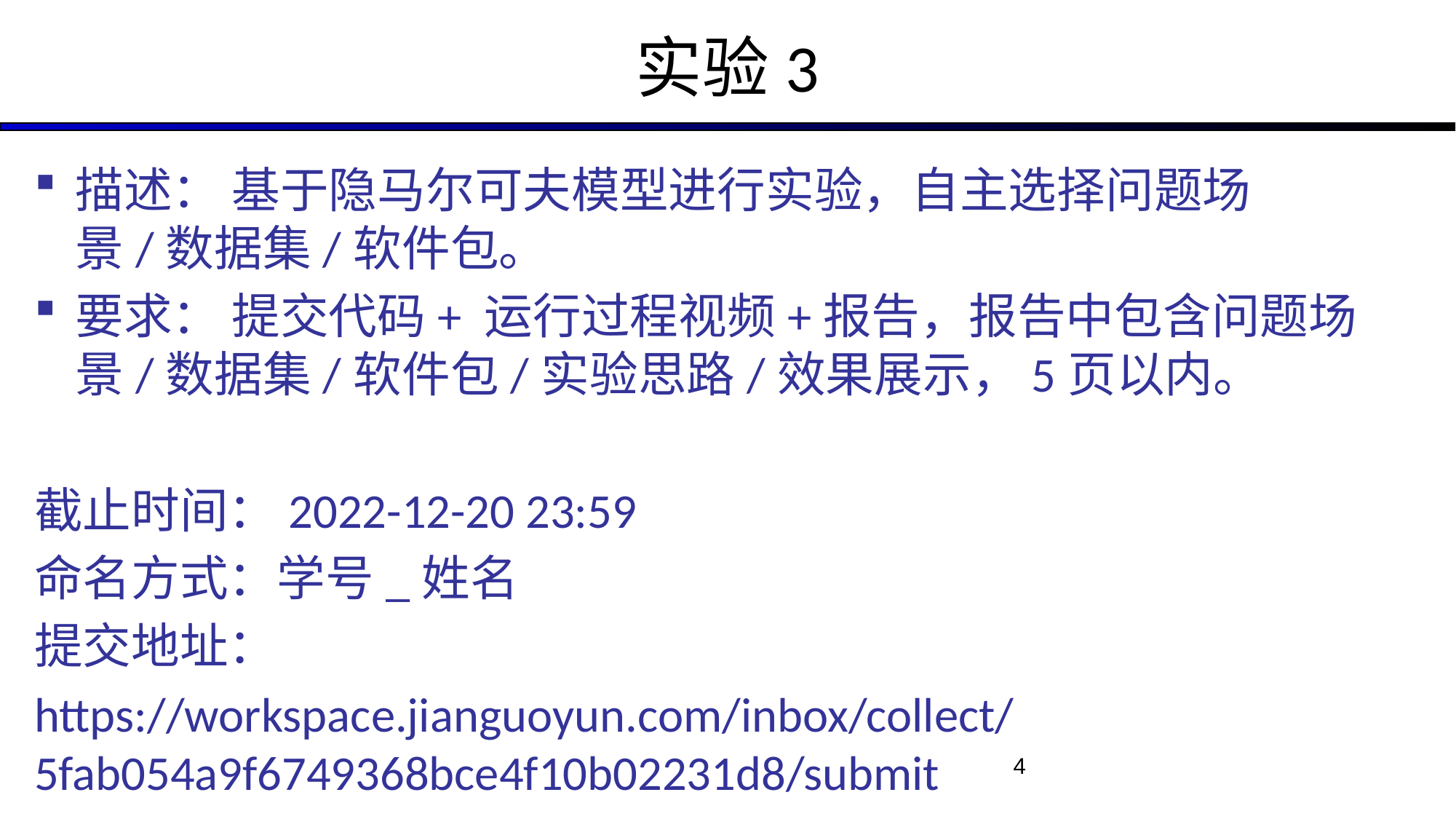

# 实验3
描述： 基于隐马尔可夫模型进行实验，自主选择问题场景/数据集/软件包。
要求： 提交代码+ 运行过程视频+报告，报告中包含问题场景/数据集/软件包/实验思路/效果展示，5页以内。

截止时间：2022-12-20 23:59
命名方式：学号_姓名
提交地址：
https://workspace.jianguoyun.com/inbox/collect/5fab054a9f6749368bce4f10b02231d8/submit
4